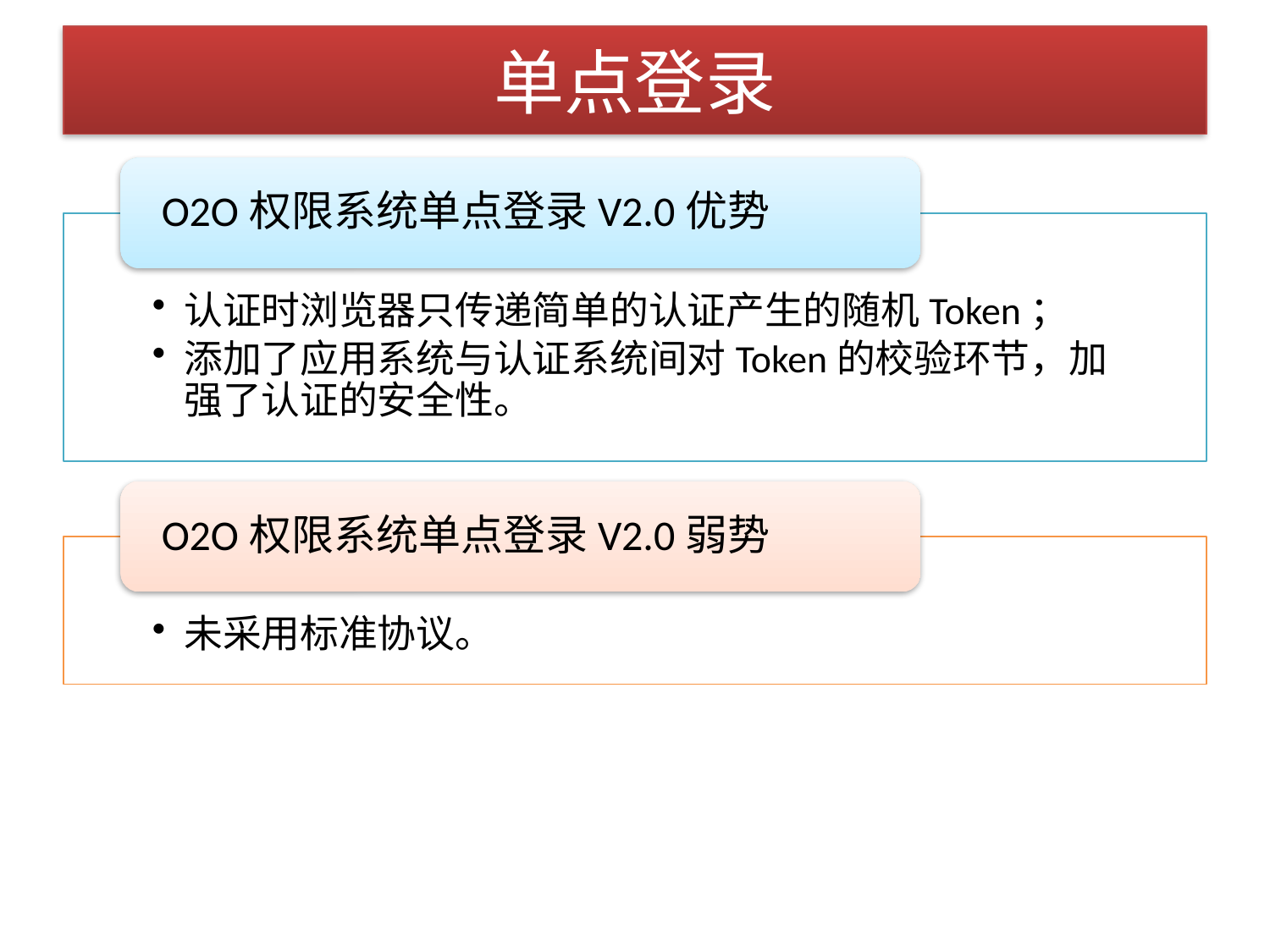

单点登录
#

认证时浏览器只传递简单的认证产生的随机Token；
添加了应用系统与认证系统间对Token的校验环节，加强了认证的安全性。
O2O权限系统单点登录V2.0优势
未采用标准协议。
O2O权限系统单点登录V2.0弱势